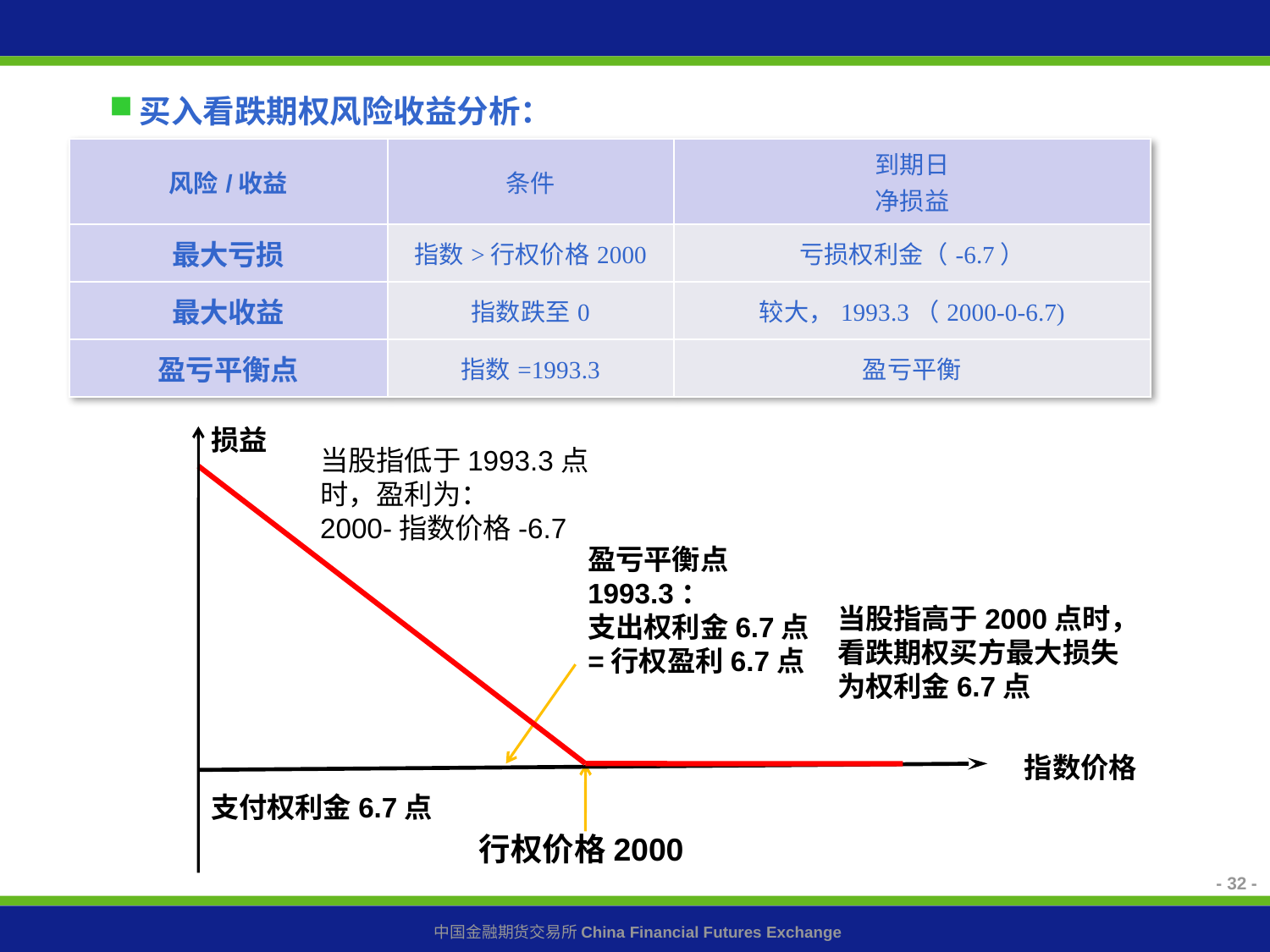

买入看跌期权风险收益分析：
| 风险/收益 | 条件 | 到期日 净损益 |
| --- | --- | --- |
| 最大亏损 | 指数>行权价格2000 | 亏损权利金（-6.7） |
| 最大收益 | 指数跌至0 | 较大，1993.3（2000-0-6.7) |
| 盈亏平衡点 | 指数=1993.3 | 盈亏平衡 |
损益
当股指低于1993.3点时，盈利为：
2000-指数价格-6.7
盈亏平衡点1993.3：
支出权利金6.7点=行权盈利6.7点
当股指高于2000点时，看跌期权买方最大损失为权利金6.7点
指数价格

支付权利金6.7点
行权价格2000
- 32 -